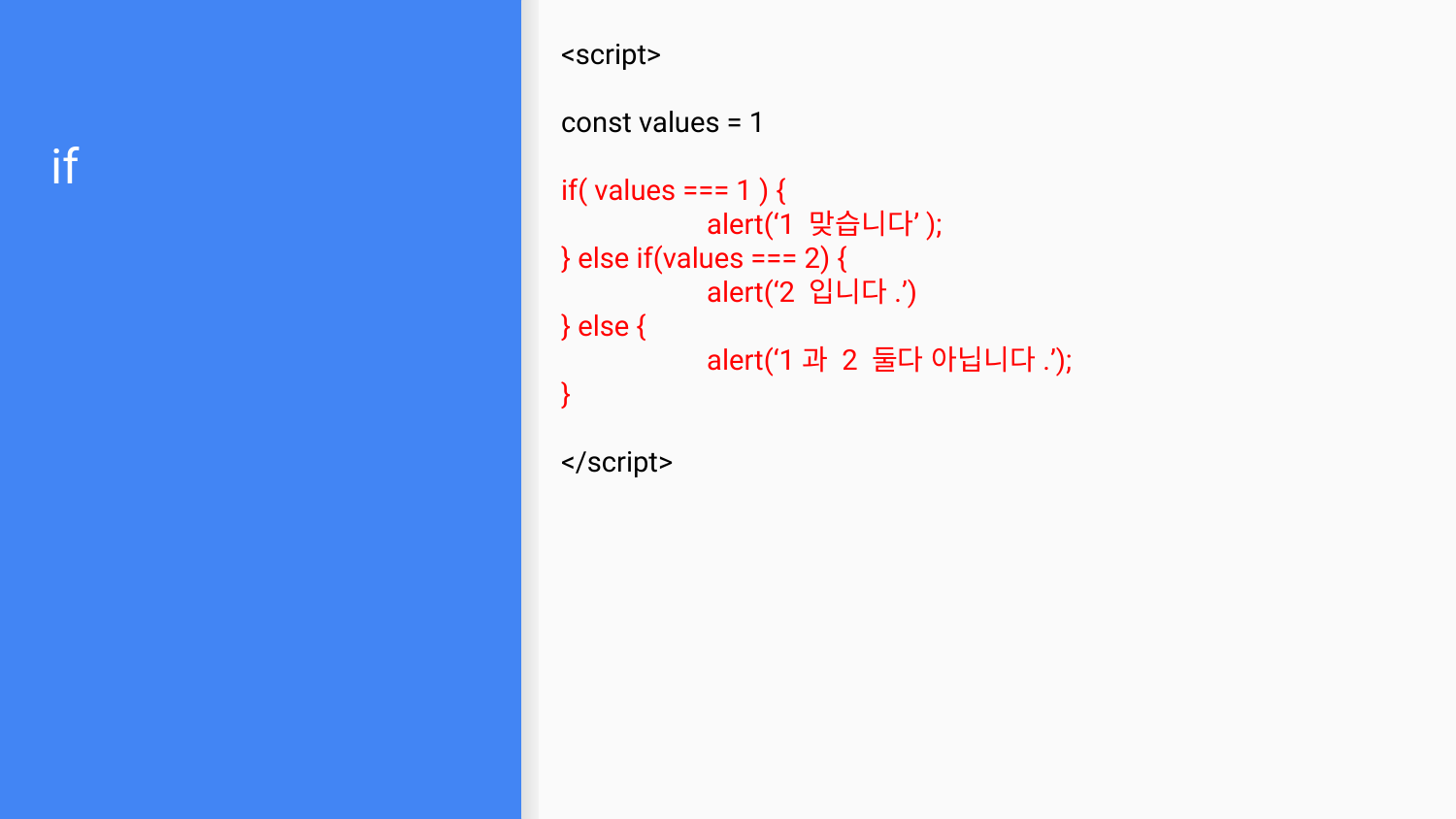

<script>

const values = 1

if( values === 1 ) {
	alert(‘1 맞습니다’);
} else if(values === 2) {
	alert(‘2 입니다.’)
} else {
	alert(‘1과 2 둘다 아닙니다.’);
}

</script>
# if